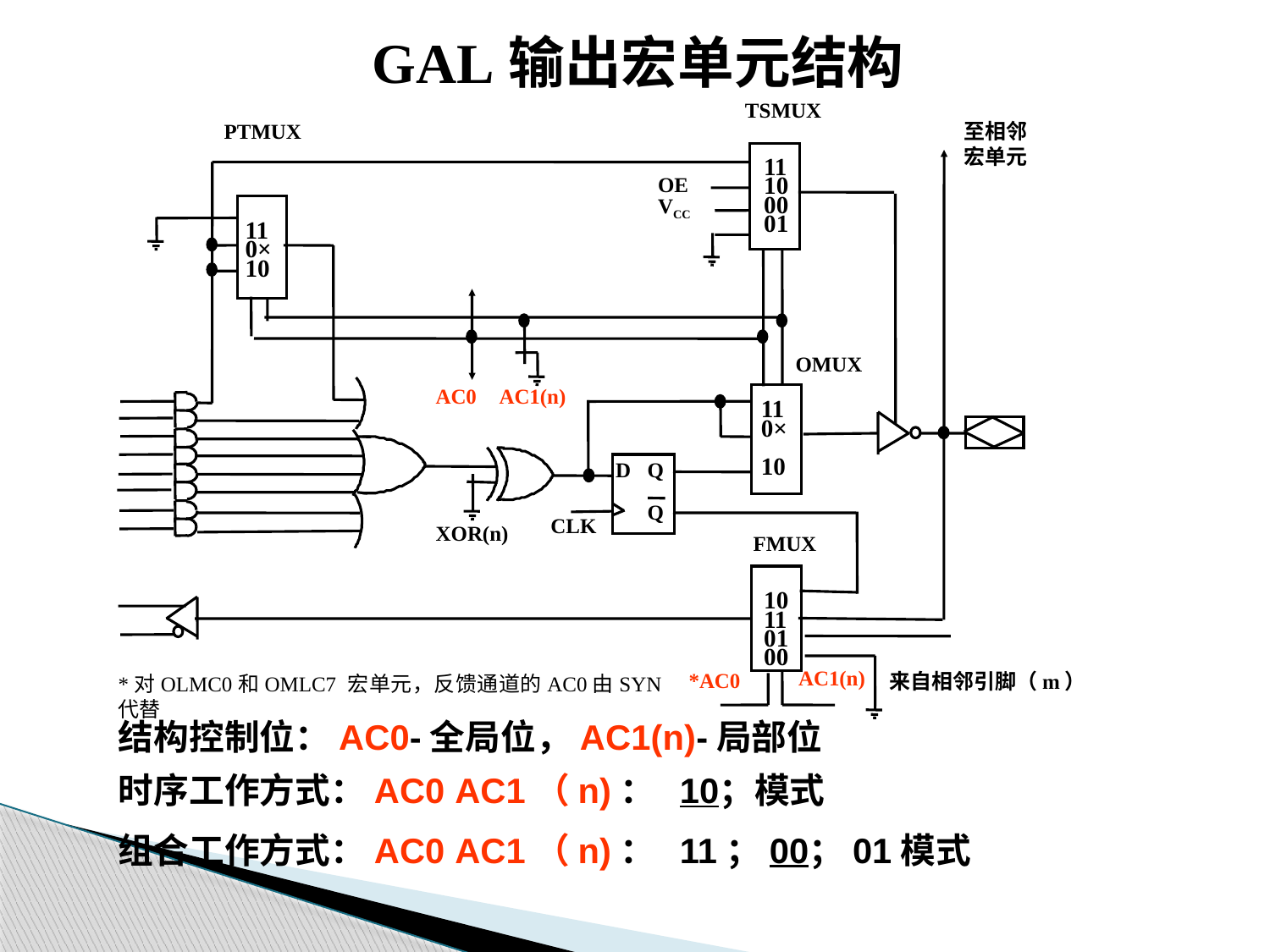

GAL输出宏单元结构
TSMUX
至相邻
宏单元
PTMUX

11
10
00
01

OE

VCC

11
0×
10

OMUX

AC0
AC1(n)

11
0×

10

D
Q

Q

CLK

XOR(n)

FMUX

10
11
01
00

AC1(n)
*AC0
来自相邻引脚（m）
*对OLMC0和OMLC7 宏单元，反馈通道的AC0由SYN代替

结构控制位：AC0-全局位，AC1(n)-局部位

时序工作方式：AC0 AC1（n)：  10；模式
组合工作方式：AC0 AC1（n)：  11；00；01模式